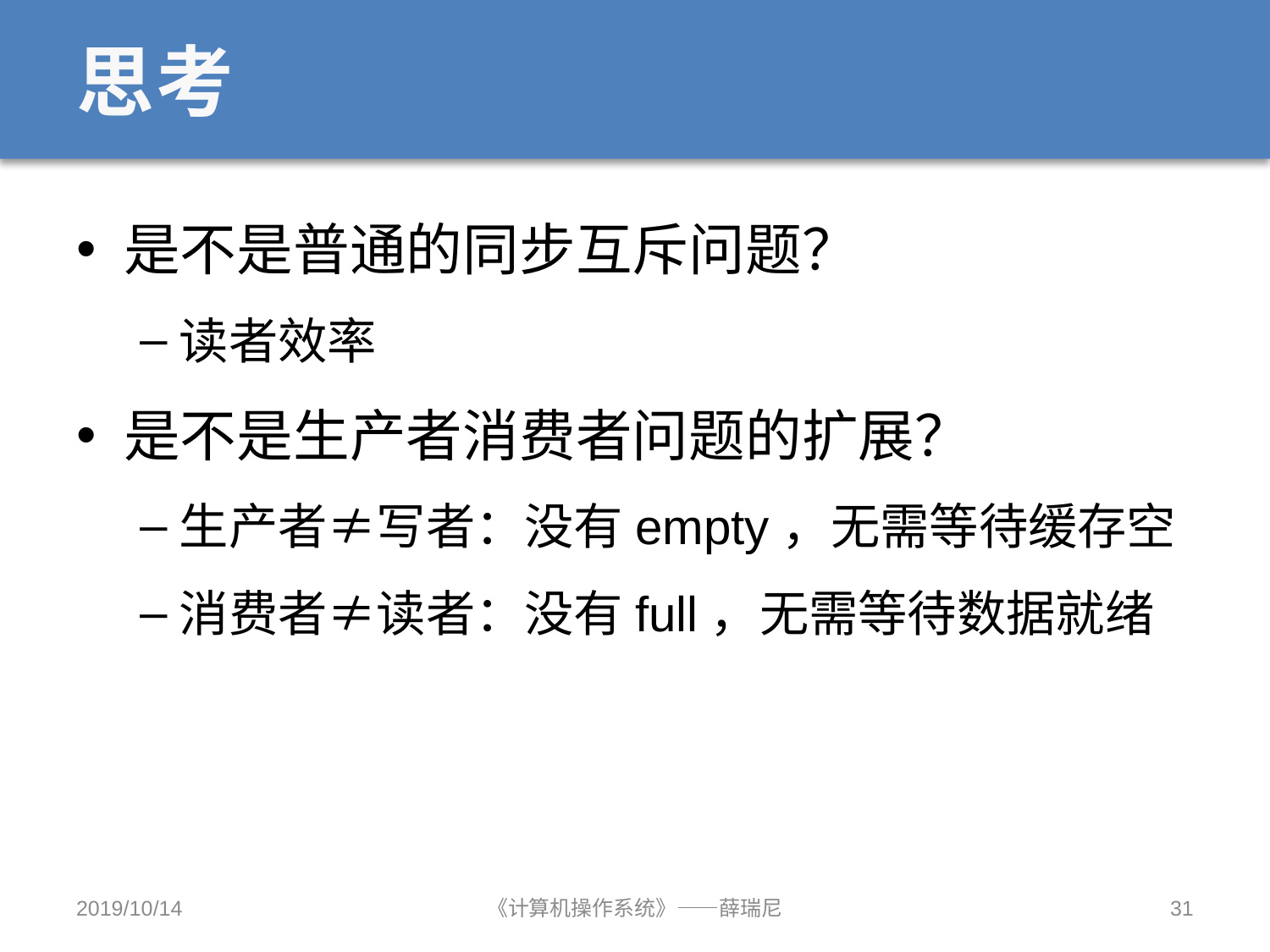

# 思考
是不是普通的同步互斥问题？
读者效率
是不是生产者消费者问题的扩展？
生产者≠写者：没有empty，无需等待缓存空
消费者≠读者：没有full，无需等待数据就绪
2019/10/14
《计算机操作系统》——薛瑞尼
31